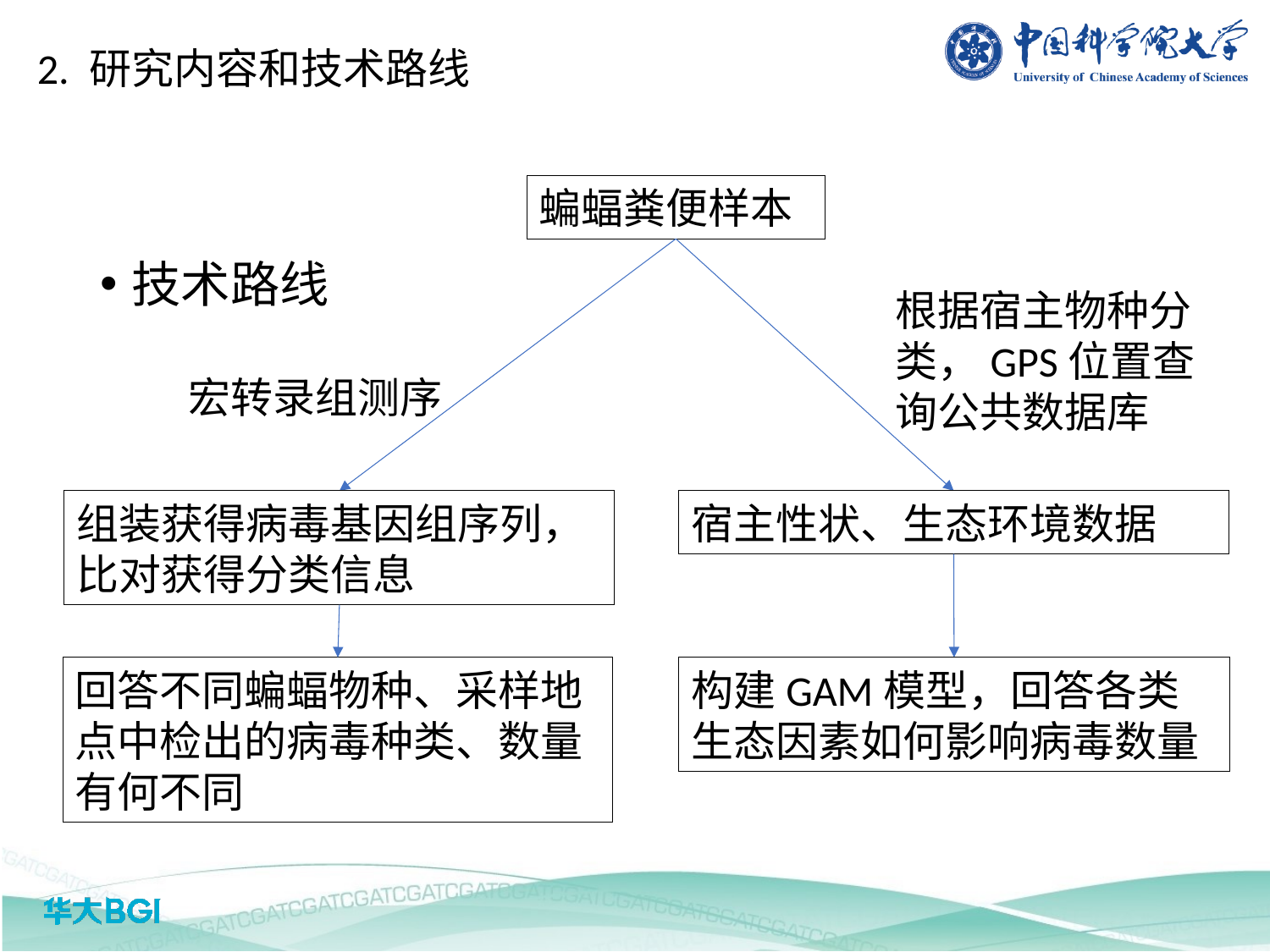

2. 研究内容和技术路线
蝙蝠粪便样本
技术路线
根据宿主物种分类，GPS位置查询公共数据库
宏转录组测序
组装获得病毒基因组序列，比对获得分类信息
宿主性状、生态环境数据
回答不同蝙蝠物种、采样地点中检出的病毒种类、数量有何不同
构建GAM模型，回答各类生态因素如何影响病毒数量